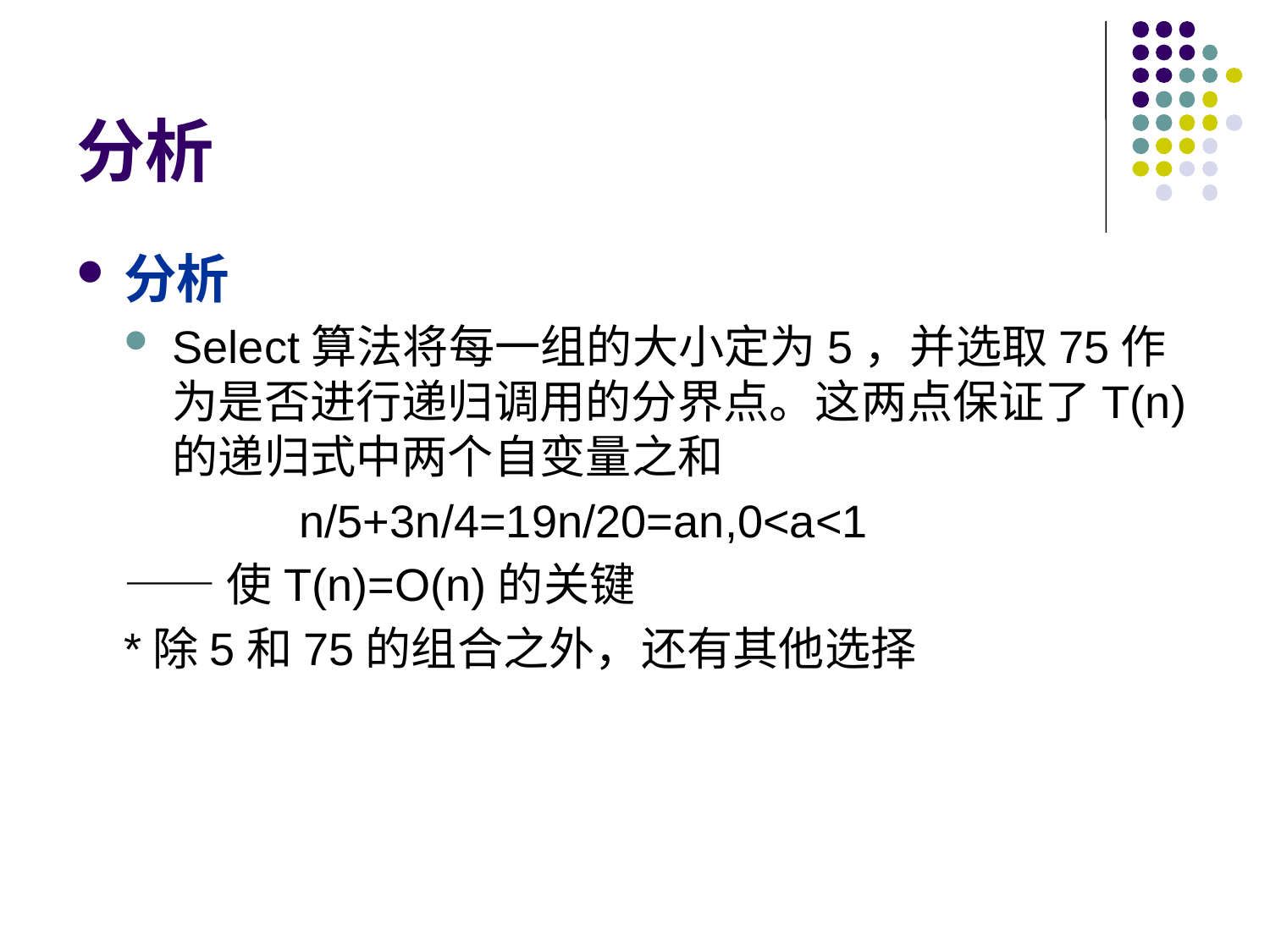

# 分析
分析
Select算法将每一组的大小定为5，并选取75作为是否进行递归调用的分界点。这两点保证了T(n)的递归式中两个自变量之和
		n/5+3n/4=19n/20=an,0<a<1
——使T(n)=O(n)的关键
*除5和75的组合之外，还有其他选择